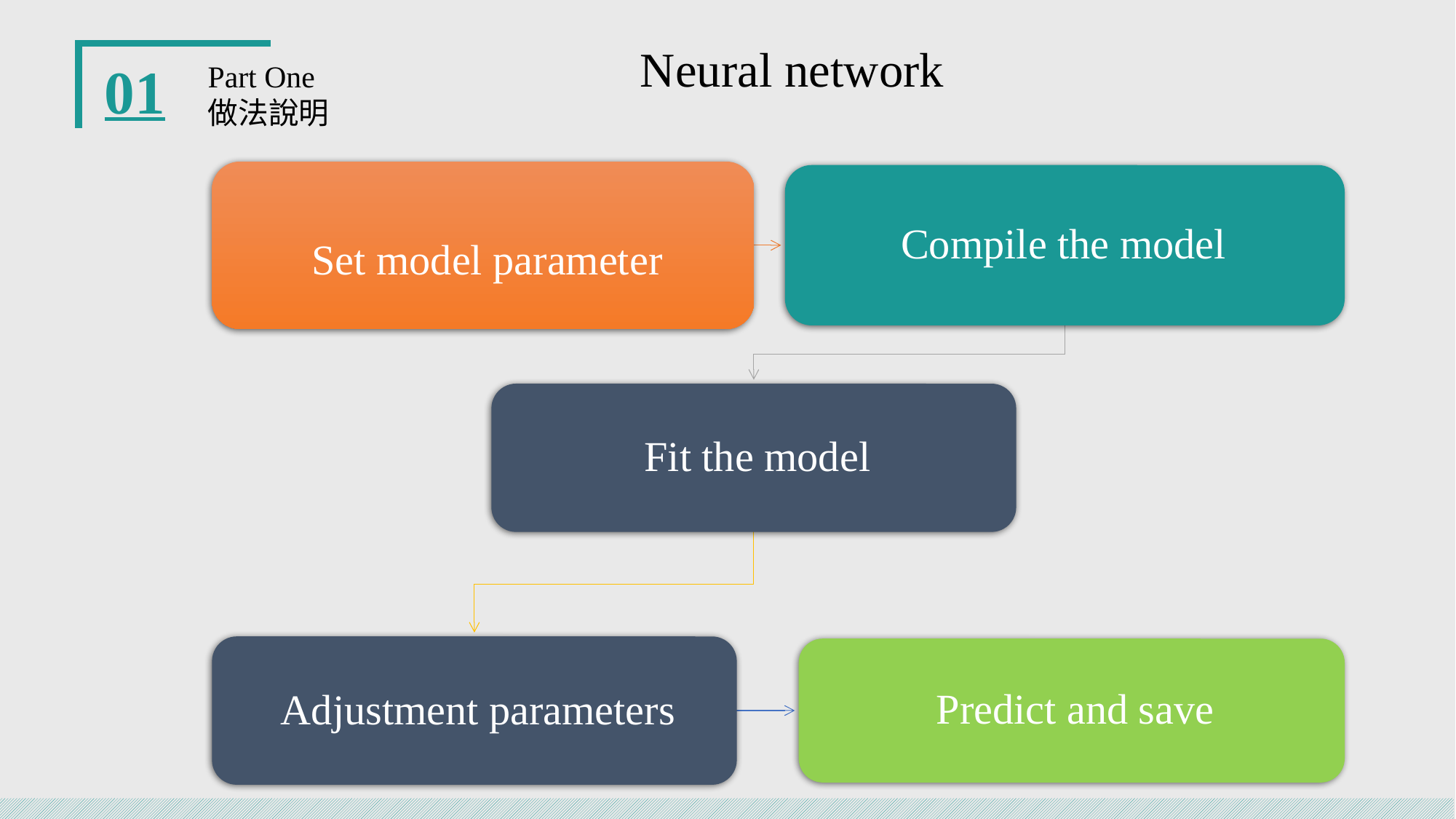

Neural network
01
Part One
做法說明

 Set model parameter

Compile the model

Fit the model

Adjustment parameters
Predict and save